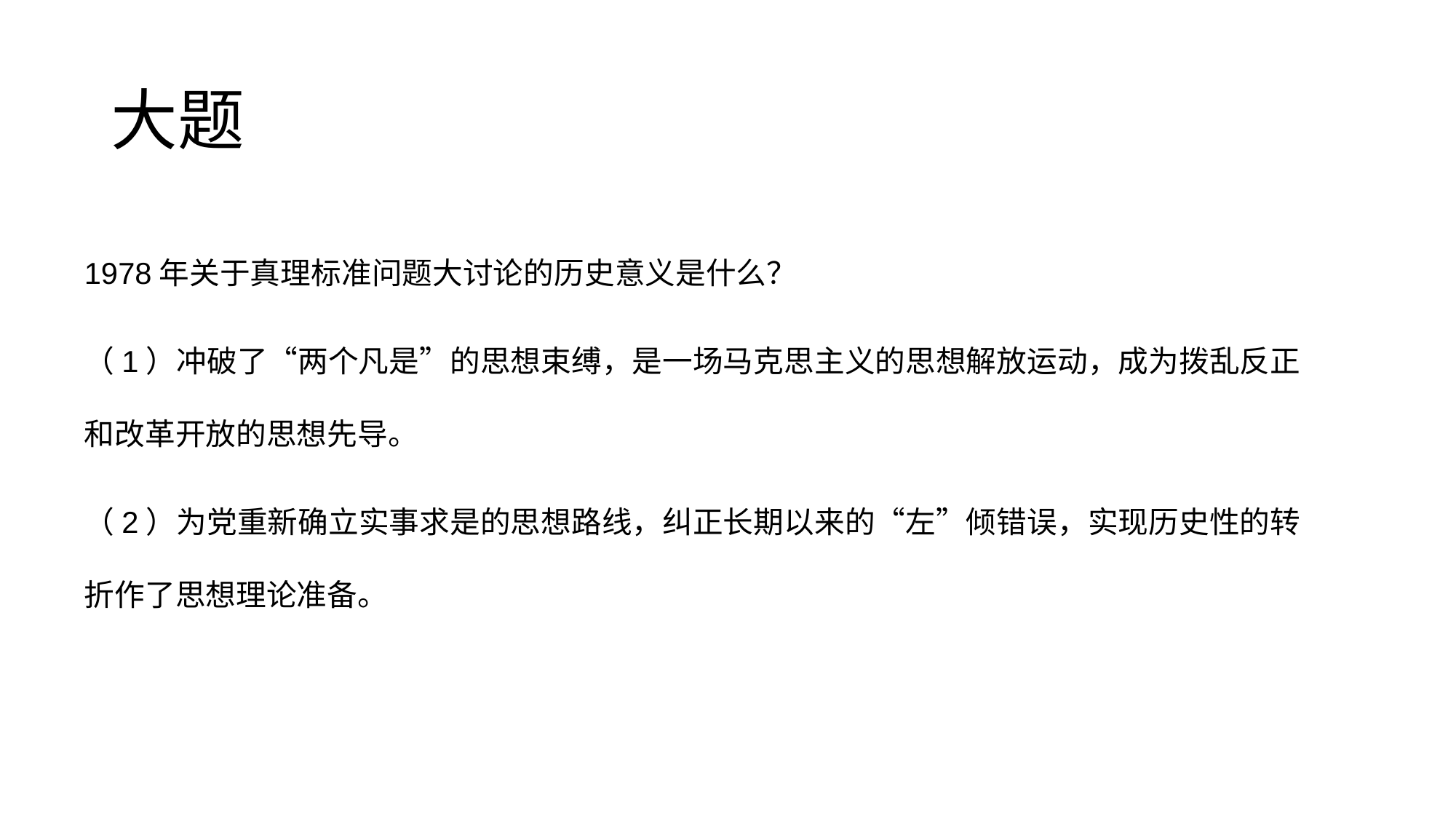

# 大题
1978年关于真理标准问题大讨论的历史意义是什么？
（1）冲破了“两个凡是”的思想束缚，是一场马克思主义的思想解放运动，成为拨乱反正和改革开放的思想先导。
（2）为党重新确立实事求是的思想路线，纠正长期以来的“左”倾错误，实现历史性的转折作了思想理论准备。